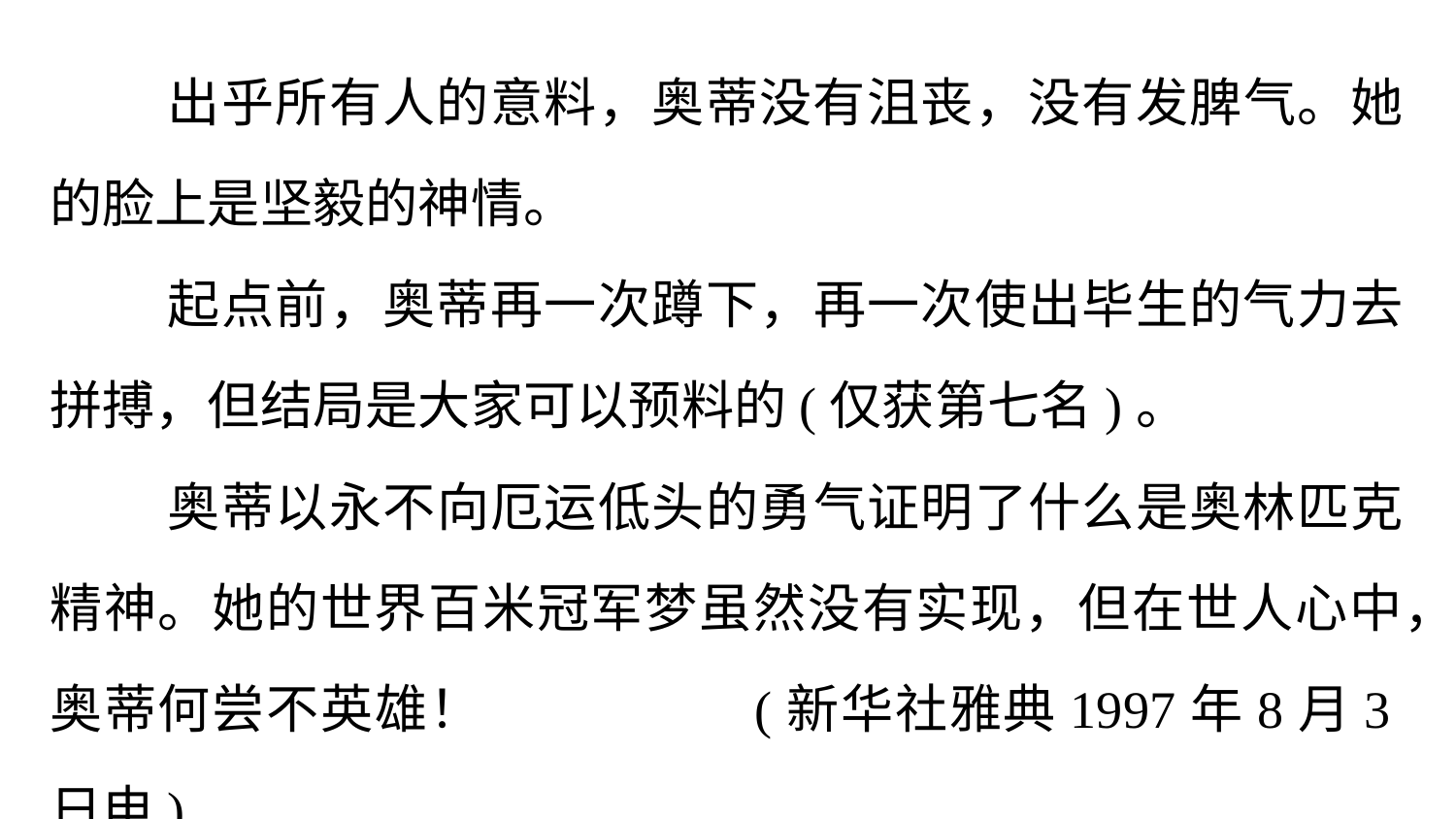

出乎所有人的意料，奥蒂没有沮丧，没有发脾气。她的脸上是坚毅的神情。
        起点前，奥蒂再一次蹲下，再一次使出毕生的气力去拼搏，但结局是大家可以预料的(仅获第七名)。
        奥蒂以永不向厄运低头的勇气证明了什么是奥林匹克精神。她的世界百米冠军梦虽然没有实现，但在世人心中，奥蒂何尝不英雄！		       (新华社雅典1997年8月3日电)